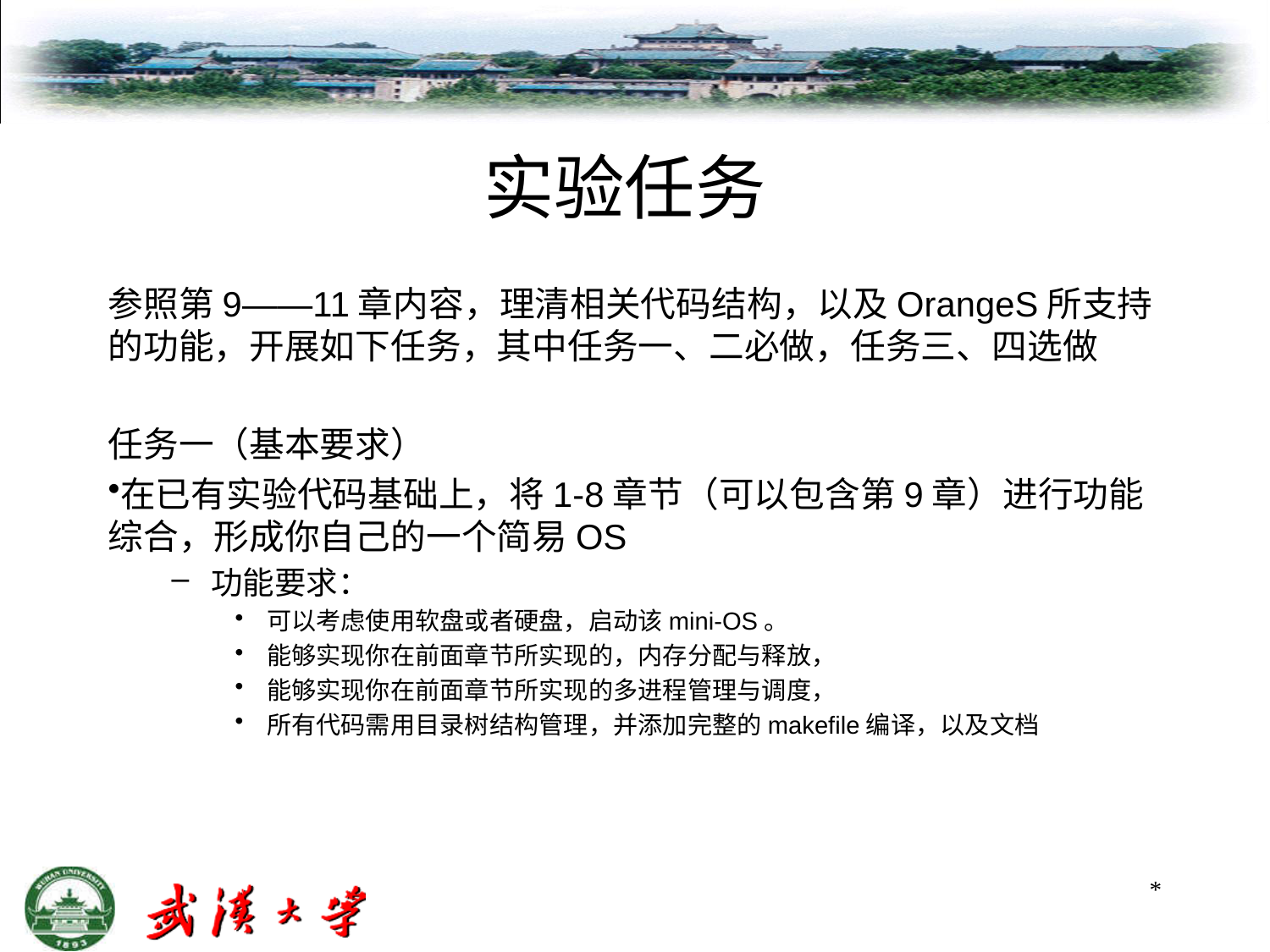

# 实验任务
参照第9——11章内容，理清相关代码结构，以及OrangeS所支持的功能，开展如下任务，其中任务一、二必做，任务三、四选做

任务一（基本要求）
在已有实验代码基础上，将1-8章节（可以包含第9章）进行功能综合，形成你自己的一个简易OS
功能要求：
可以考虑使用软盘或者硬盘，启动该mini-OS。
能够实现你在前面章节所实现的，内存分配与释放，
能够实现你在前面章节所实现的多进程管理与调度，
所有代码需用目录树结构管理，并添加完整的makefile编译，以及文档
*